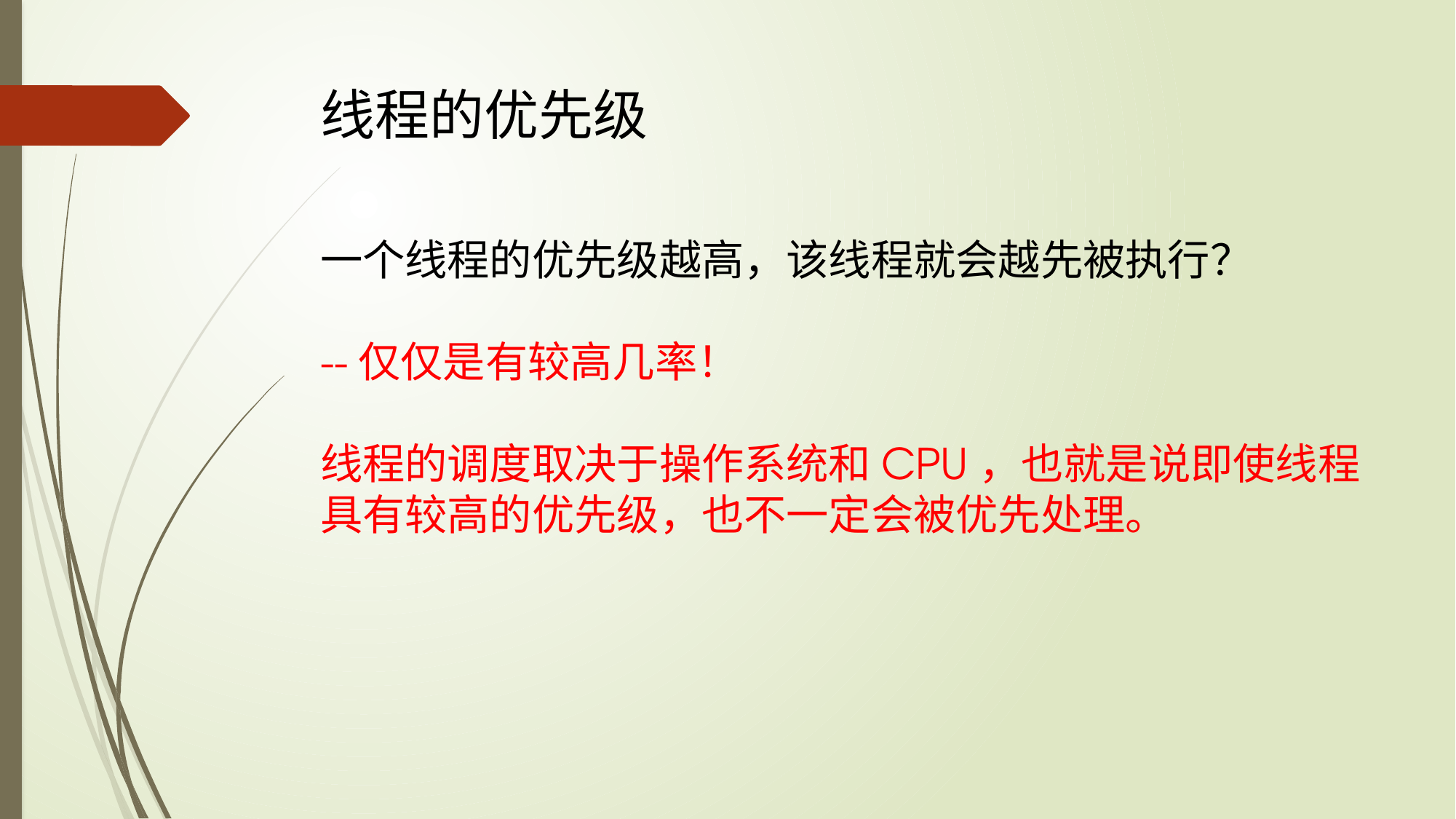

# 线程的优先级
一个线程的优先级越高，该线程就会越先被执行？

--仅仅是有较高几率！

线程的调度取决于操作系统和CPU，也就是说即使线程具有较高的优先级，也不一定会被优先处理。